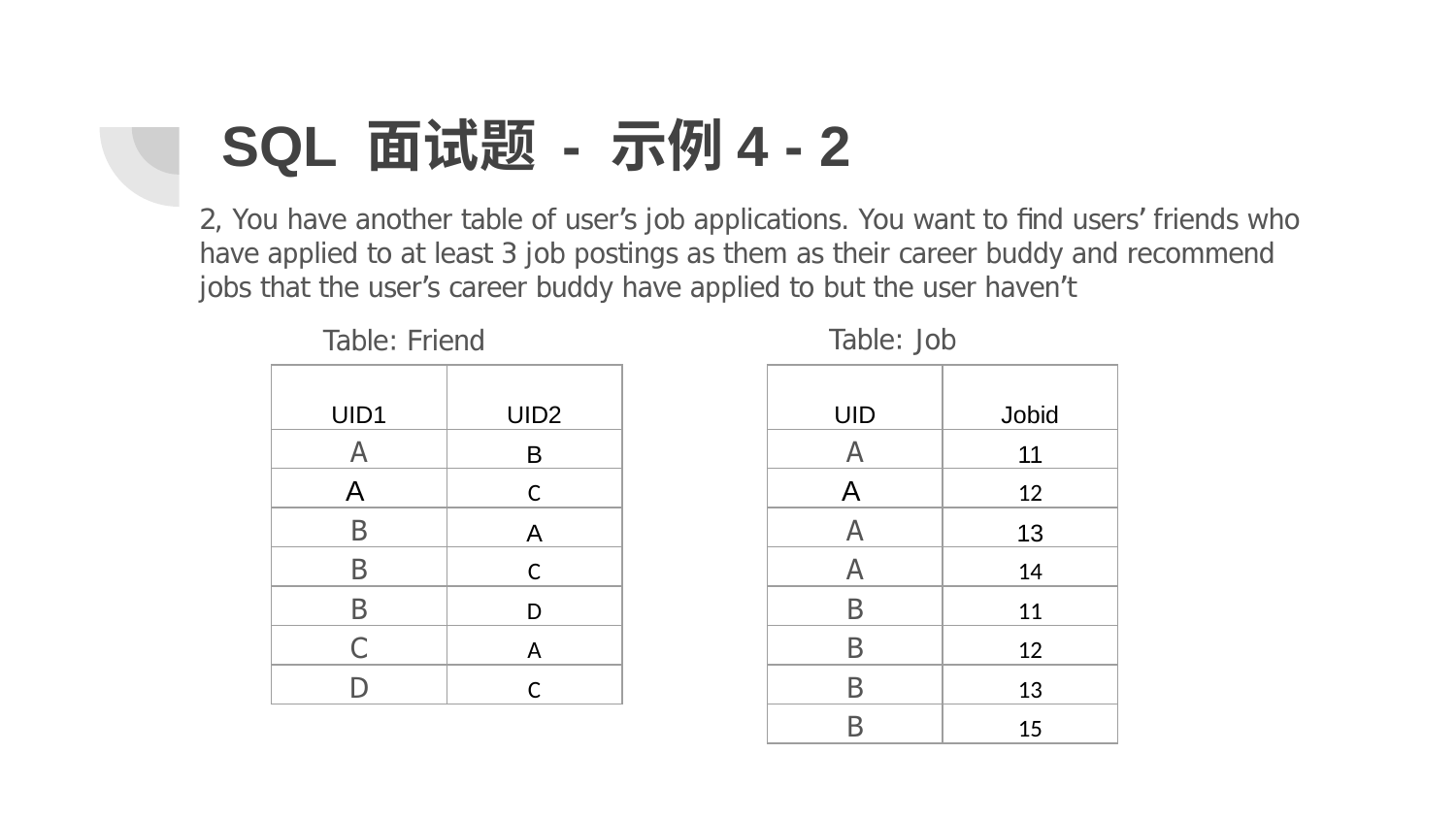

# SQL 面试题 - 示例4 - 2
2, You have another table of user’s job applications. You want to find users’ friends who have applied to at least 3 job postings as them as their career buddy and recommend jobs that the user’s career buddy have applied to but the user haven’t
Table: Job
Table: Friend
| UID1 | UID2 |
| --- | --- |
| A | B |
| A | C |
| B | A |
| B | C |
| B | D |
| C | A |
| D | C |
| UID | Jobid |
| --- | --- |
| A | 11 |
| A | 12 |
| A | 13 |
| A | 14 |
| B | 11 |
| B | 12 |
| B | 13 |
| B | 15 |